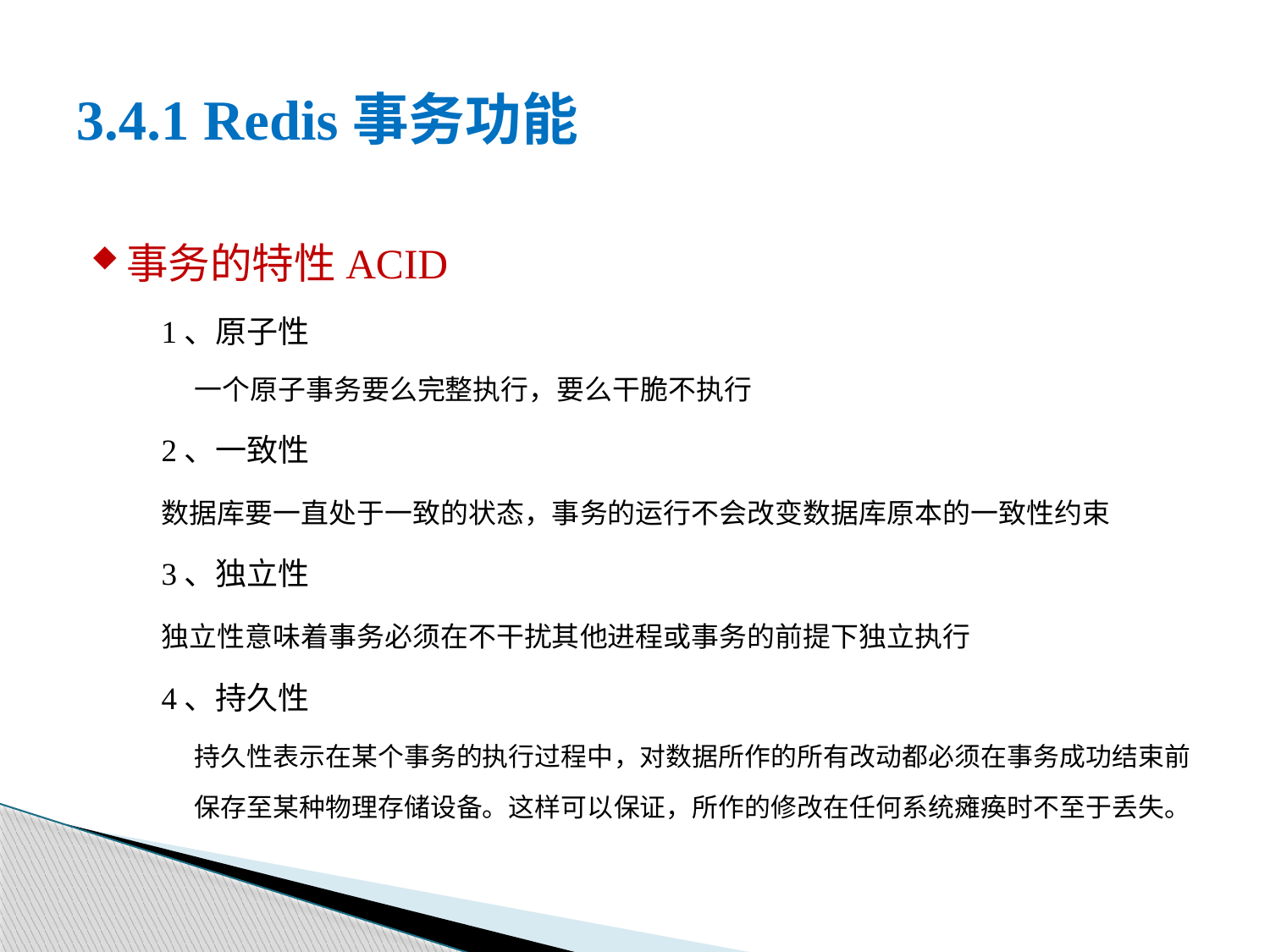

# 3.4.1 Redis事务功能
事务的特性ACID
1、原子性
一个原子事务要么完整执行，要么干脆不执行
2、一致性
	数据库要一直处于一致的状态，事务的运行不会改变数据库原本的一致性约束
3、独立性
	独立性意味着事务必须在不干扰其他进程或事务的前提下独立执行
4、持久性
持久性表示在某个事务的执行过程中，对数据所作的所有改动都必须在事务成功结束前保存至某种物理存储设备。这样可以保证，所作的修改在任何系统瘫痪时不至于丢失。